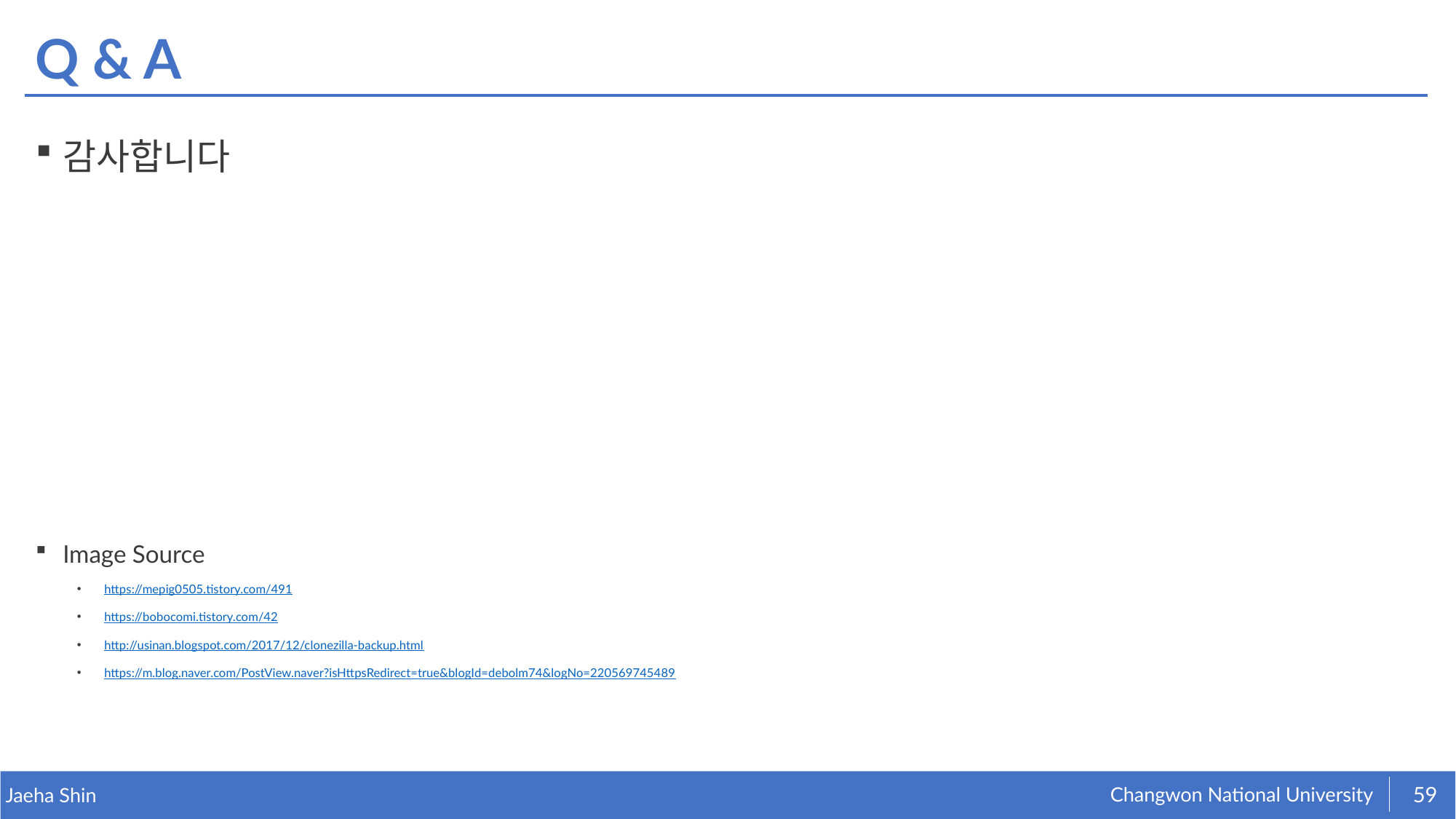

# Q & A
감사합니다

Image Source
https://mepig0505.tistory.com/491
https://bobocomi.tistory.com/42
http://usinan.blogspot.com/2017/12/clonezilla-backup.html
https://m.blog.naver.com/PostView.naver?isHttpsRedirect=true&blogId=debolm74&logNo=220569745489

59